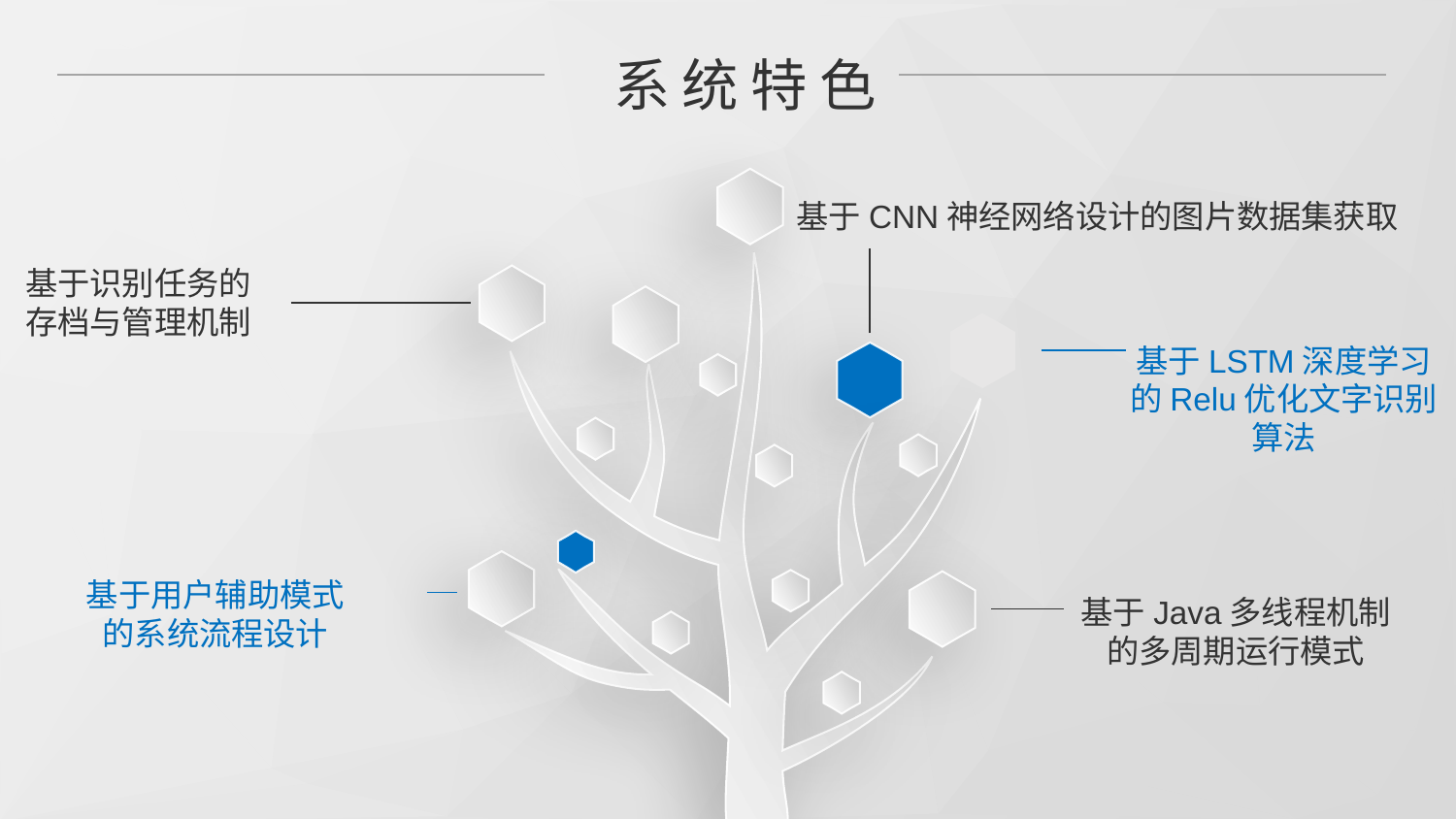

系统特色

     基于CNN神经网络设计的图片数据集获取

基于识别任务的
存档与管理机制

基于LSTM深度学习的Relu优化文字识别算法

基于用户辅助模式
的系统流程设计

基于Java多线程机制的多周期运行模式